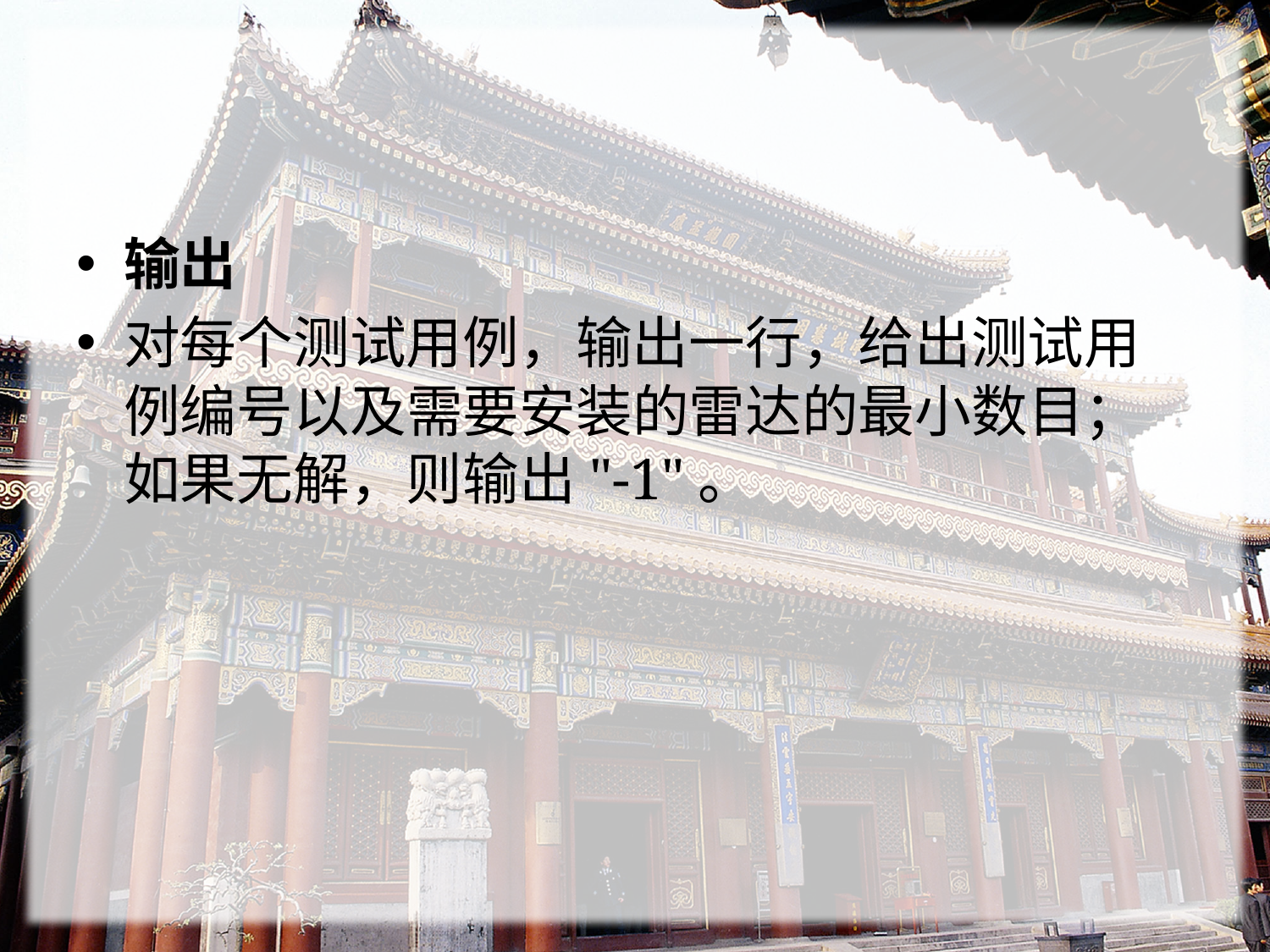

#
输出
对每个测试用例，输出一行，给出测试用例编号以及需要安装的雷达的最小数目；如果无解，则输出"-1"。